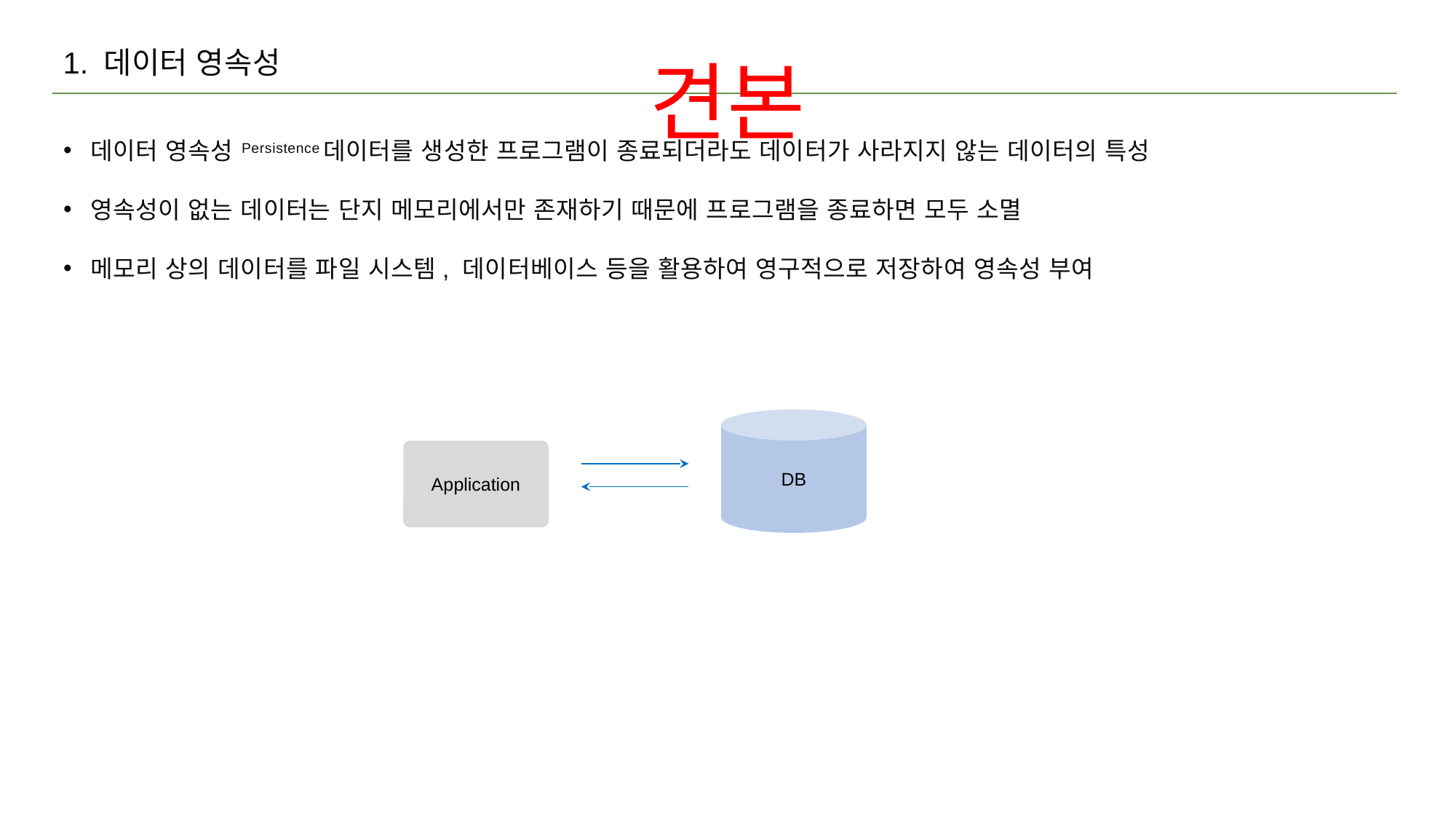

# 1. 데이터 영속성
견본
데이터 영속성 Persistence데이터를 생성한 프로그램이 종료되더라도 데이터가 사라지지 않는 데이터의 특성
영속성이 없는 데이터는 단지 메모리에서만 존재하기 때문에 프로그램을 종료하면 모두 소멸
메모리 상의 데이터를 파일 시스템, 데이터베이스 등을 활용하여 영구적으로 저장하여 영속성 부여
DB
Application